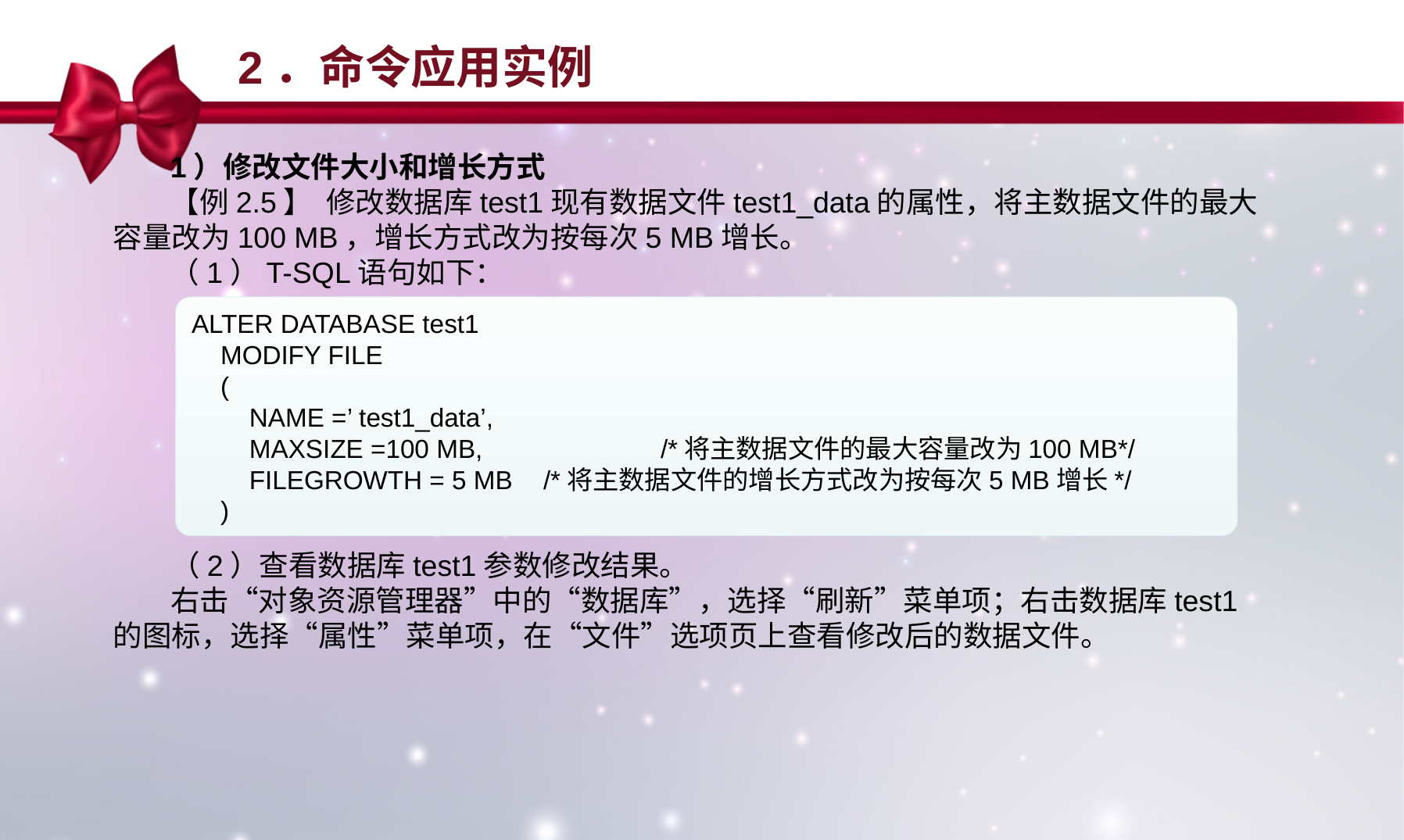

2．命令应用实例
1）修改文件大小和增长方式
【例2.5】  修改数据库test1现有数据文件test1_data的属性，将主数据文件的最大容量改为100 MB，增长方式改为按每次5 MB增长。
（1）T-SQL语句如下：
ALTER DATABASE test1
    MODIFY FILE
    (
        NAME =’ test1_data’,
        MAXSIZE =100 MB,		/*将主数据文件的最大容量改为100 MB*/
        FILEGROWTH = 5 MB	/*将主数据文件的增长方式改为按每次5 MB增长*/
    )
（2）查看数据库test1参数修改结果。
右击“对象资源管理器”中的“数据库”，选择“刷新”菜单项；右击数据库test1的图标，选择“属性”菜单项，在“文件”选项页上查看修改后的数据文件。